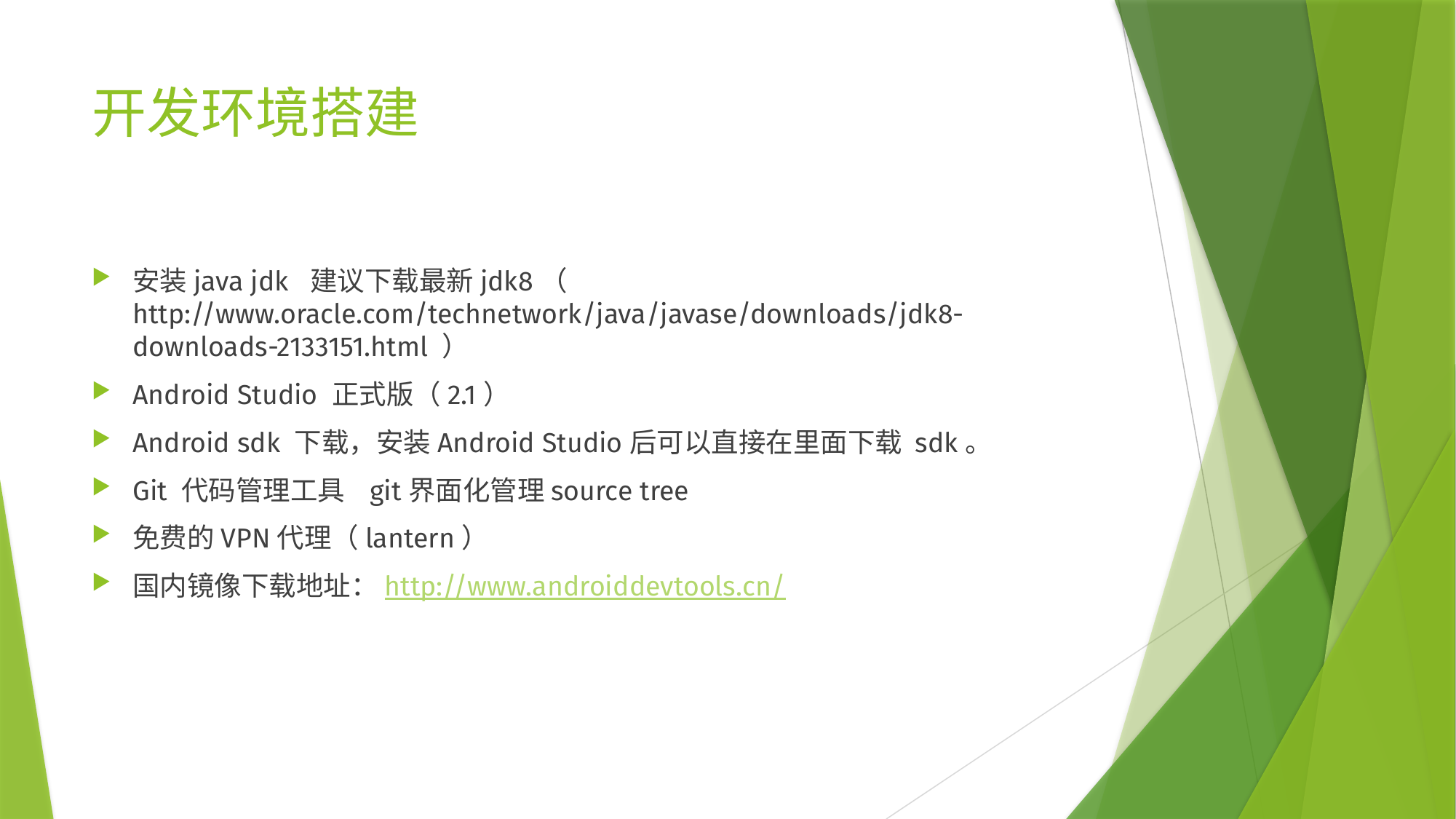

# 开发环境搭建
安装java jdk  建议下载最新jdk8（ http://www.oracle.com/technetwork/java/javase/downloads/jdk8-downloads-2133151.html ）
Android Studio 正式版（2.1）
Android sdk 下载，安装Android Studio后可以直接在里面下载 sdk。
Git 代码管理工具   git界面化管理source tree
免费的VPN代理（lantern）
国内镜像下载地址：http://www.androiddevtools.cn/